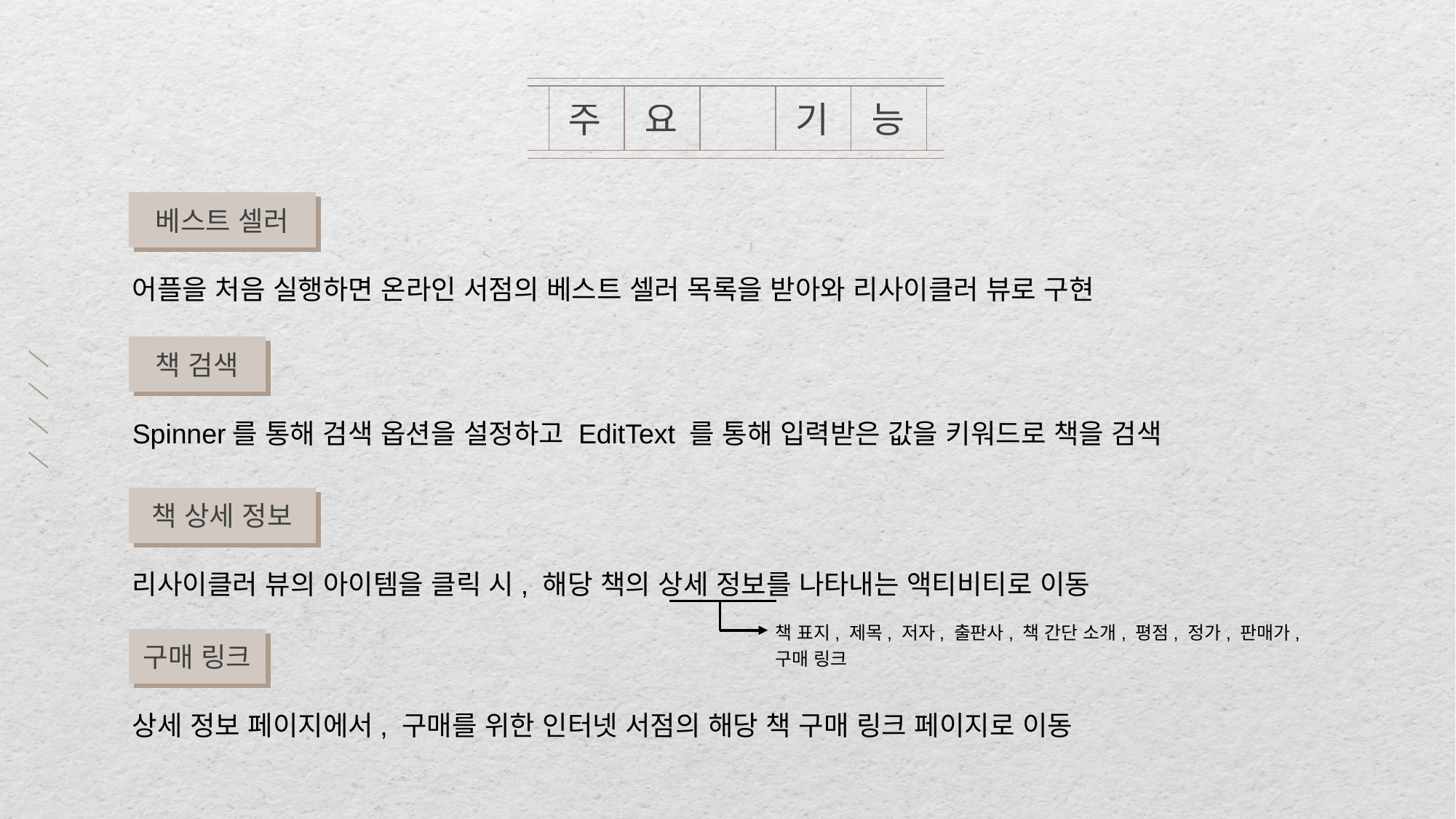

주
요

기
능
베스트 셀러

어플을 처음 실행하면 온라인 서점의 베스트 셀러 목록을 받아와 리사이클러 뷰로 구현
책 검색

Spinner를 통해 검색 옵션을 설정하고 EditText 를 통해 입력받은 값을 키워드로 책을 검색
책 상세 정보

리사이클러 뷰의 아이템을 클릭 시, 해당 책의 상세 정보를 나타내는 액티비티로 이동
책 표지, 제목, 저자, 출판사, 책 간단 소개, 평점, 정가, 판매가, 구매 링크
구매 링크

상세 정보 페이지에서, 구매를 위한 인터넷 서점의 해당 책 구매 링크 페이지로 이동